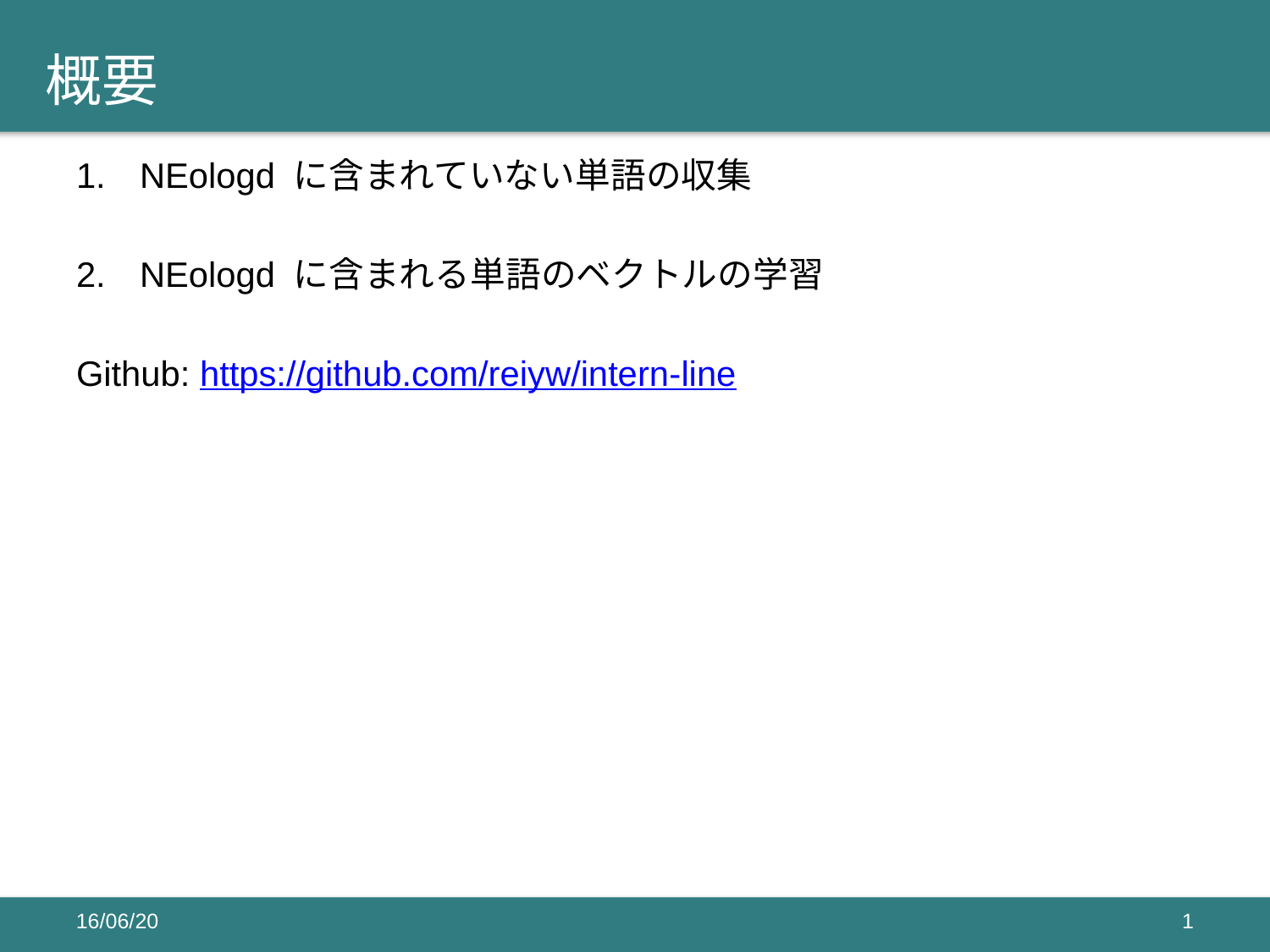

# 概要
NEologd に含まれていない単語の収集

NEologd に含まれる単語のベクトルの学習

Github: https://github.com/reiyw/intern-line
16/06/20
1